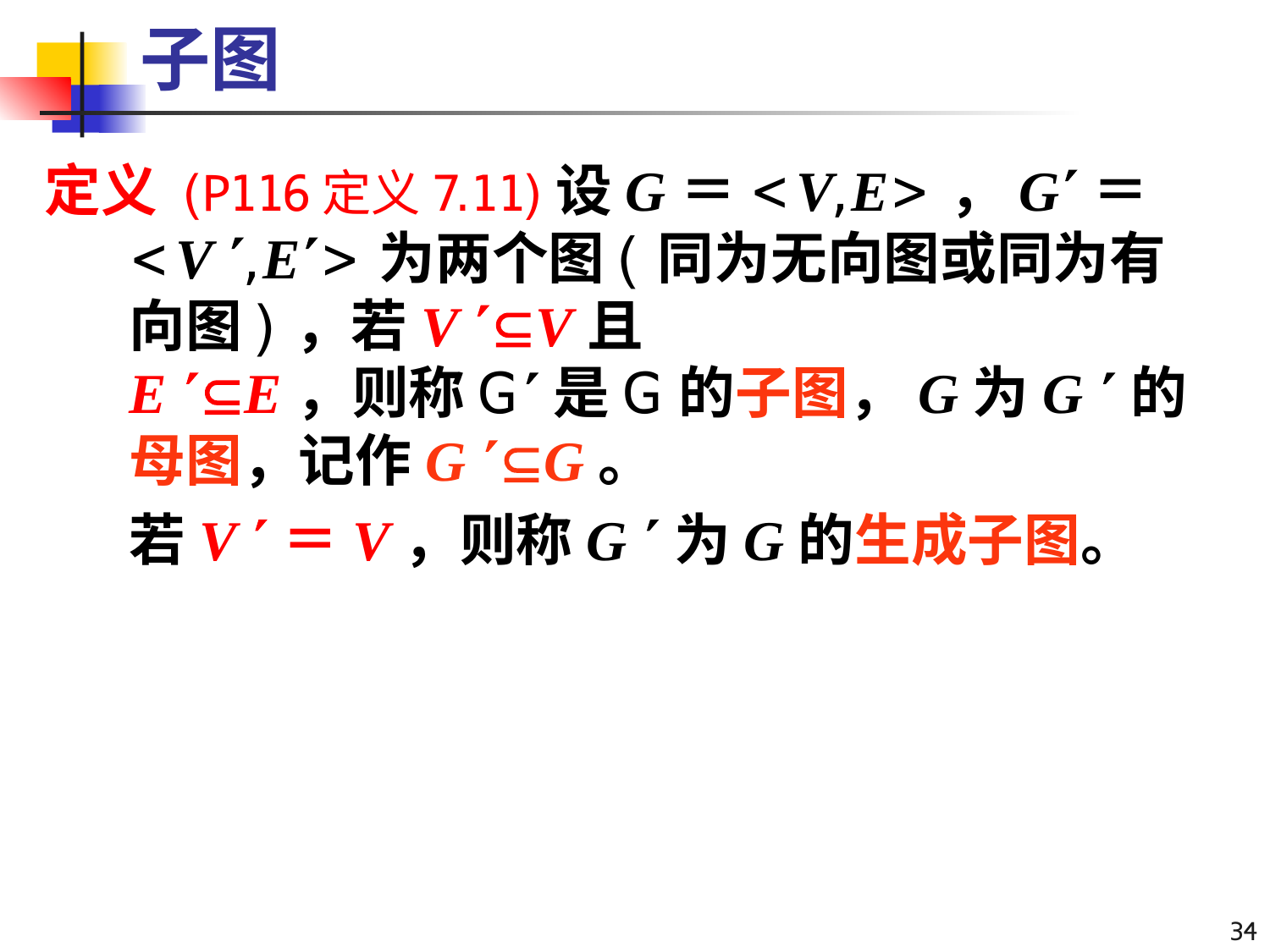

# 子图
定义 (P116定义7.11)设G＝<V,E>，G′＝<V ′,E′>为两个图(同为无向图或同为有向图)，若V ′⊆V且
E ′⊆E，则称G′是G的子图，G为G ′的母图，记作G ′⊆G。
	若V ′＝V，则称G ′为G的生成子图。
34